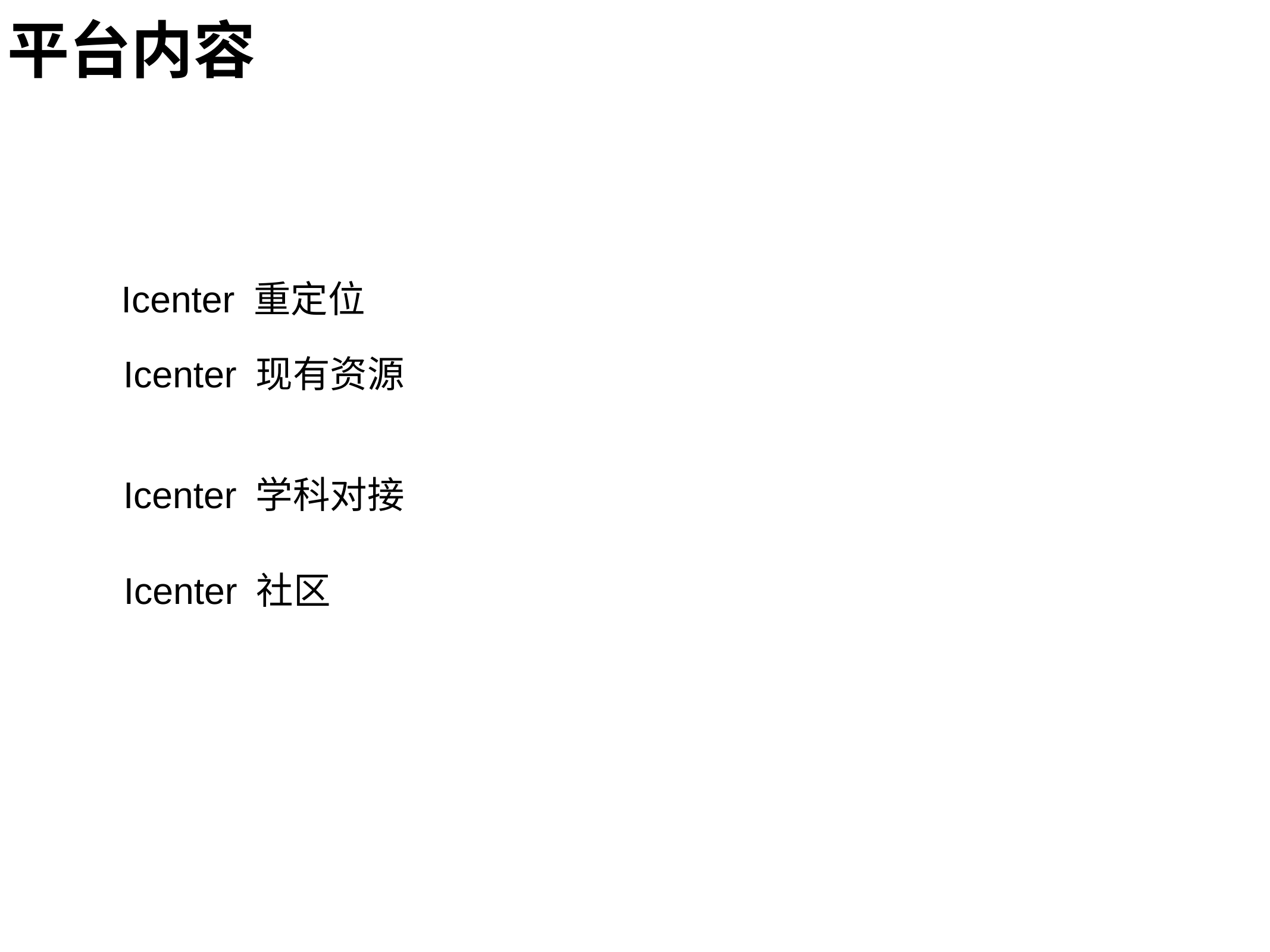

平台内容
Icenter 重定位
Icenter 现有资源
Icenter 学科对接
Icenter 社区